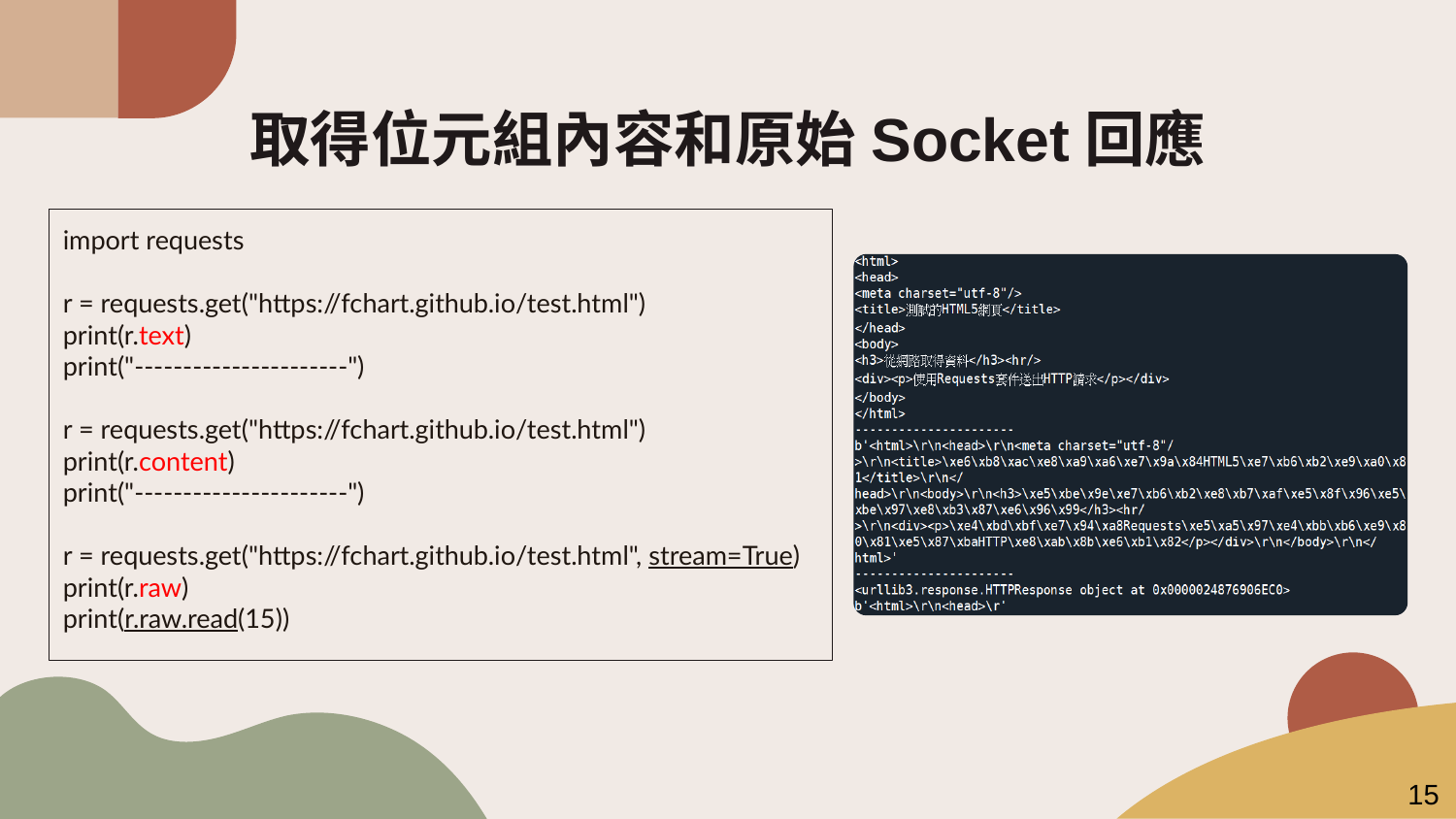

# 取得位元組內容和原始Socket回應
import requests

r = requests.get("https://fchart.github.io/test.html")
print(r.text)
print("----------------------")

r = requests.get("https://fchart.github.io/test.html")
print(r.content)
print("----------------------")

r = requests.get("https://fchart.github.io/test.html", stream=True)
print(r.raw)
print(r.raw.read(15))

15